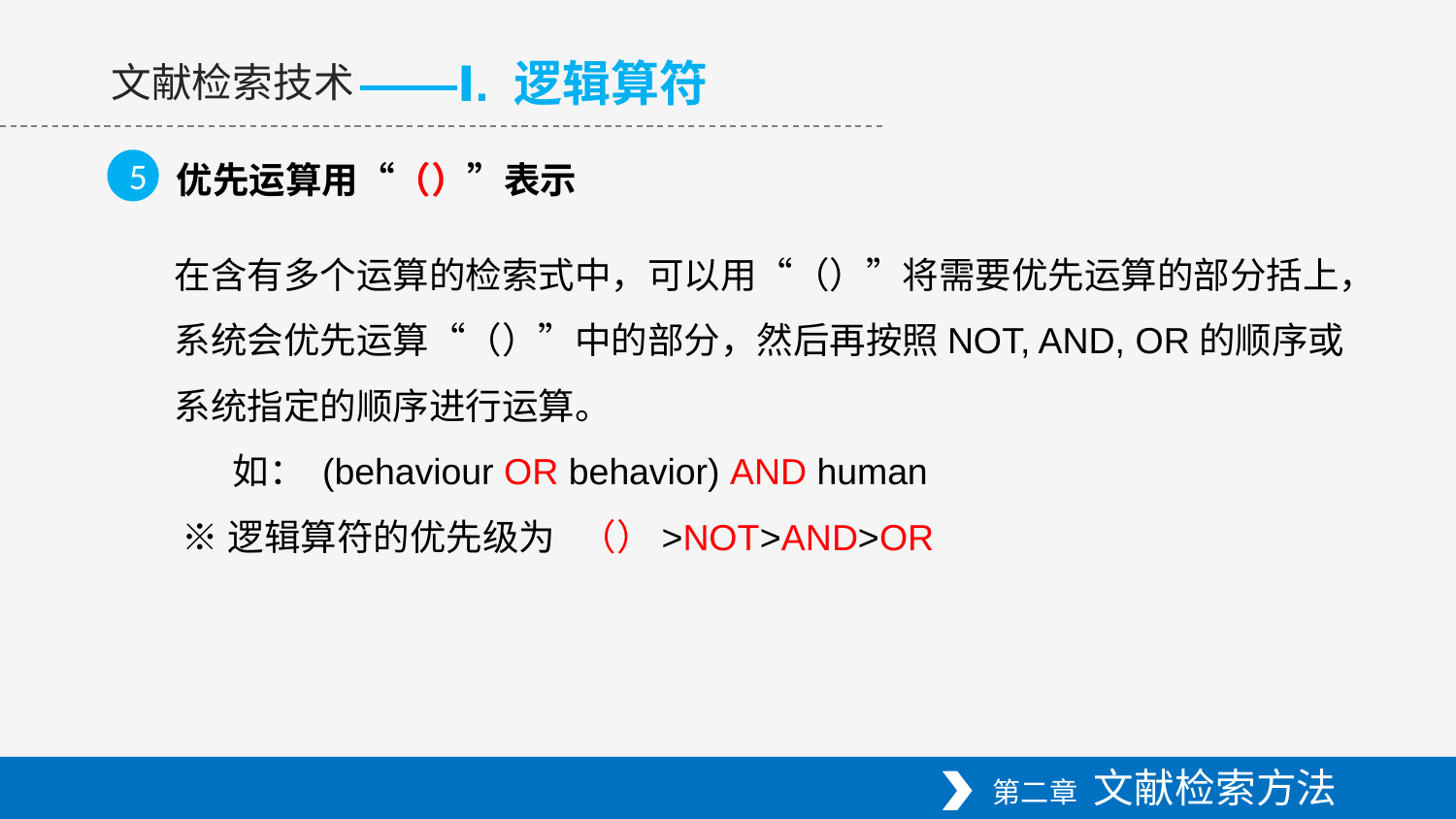

——Ⅰ. 逻辑算符
文献检索技术
5
优先运算用“（）”表示
在含有多个运算的检索式中，可以用“（）”将需要优先运算的部分括上，系统会优先运算“（）”中的部分，然后再按照NOT, AND, OR的顺序或系统指定的顺序进行运算。
      如： (behaviour OR behavior) AND human
 ※逻辑算符的优先级为   （）>NOT>AND>OR